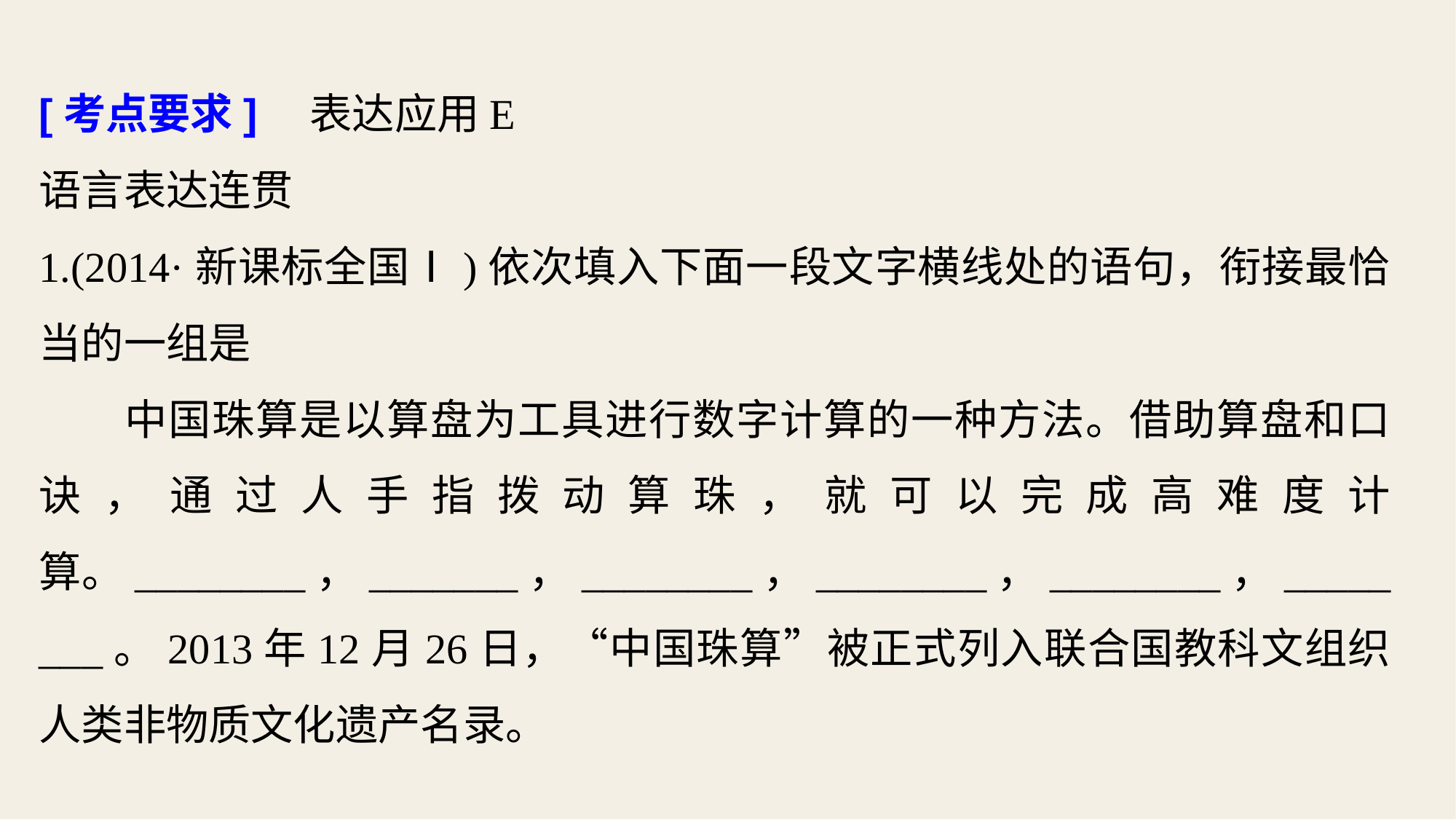

[考点要求]　表达应用E
语言表达连贯
1.(2014·新课标全国Ⅰ)依次填入下面一段文字横线处的语句，衔接最恰当的一组是
中国珠算是以算盘为工具进行数字计算的一种方法。借助算盘和口诀，通过人手指拨动算珠，就可以完成高难度计算。________，_______，________，________，________，________。2013年12月26日，“中国珠算”被正式列入联合国教科文组织人类非物质文化遗产名录。